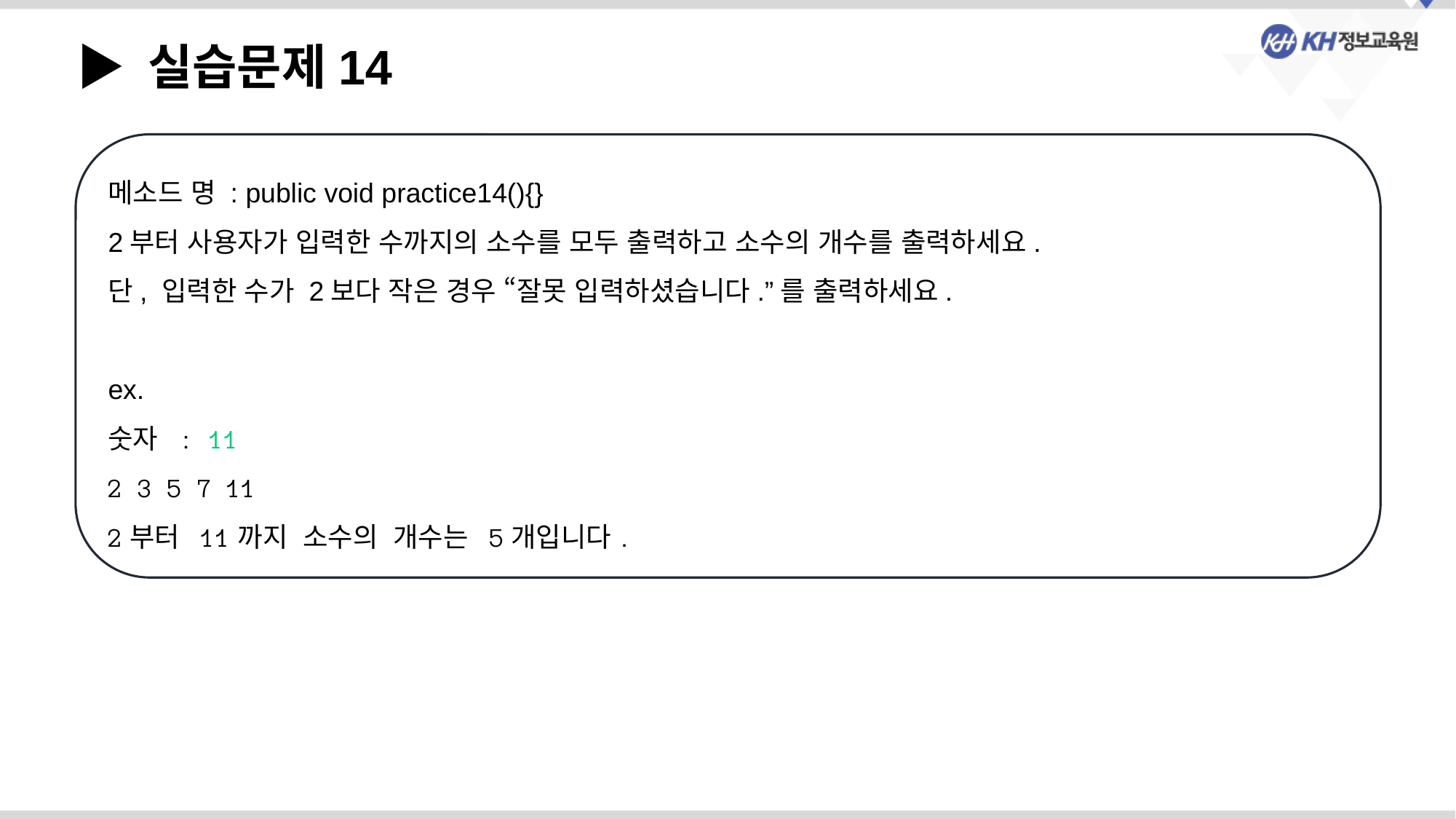

▶ 실습문제14
메소드 명 : public void practice14(){}
2부터 사용자가 입력한 수까지의 소수를 모두 출력하고 소수의 개수를 출력하세요.
단, 입력한 수가 2보다 작은 경우 “잘못 입력하셨습니다.”를 출력하세요.

ex.
숫자 : 11
2 3 5 7 11
2부터 11까지 소수의 개수는 5개입니다.